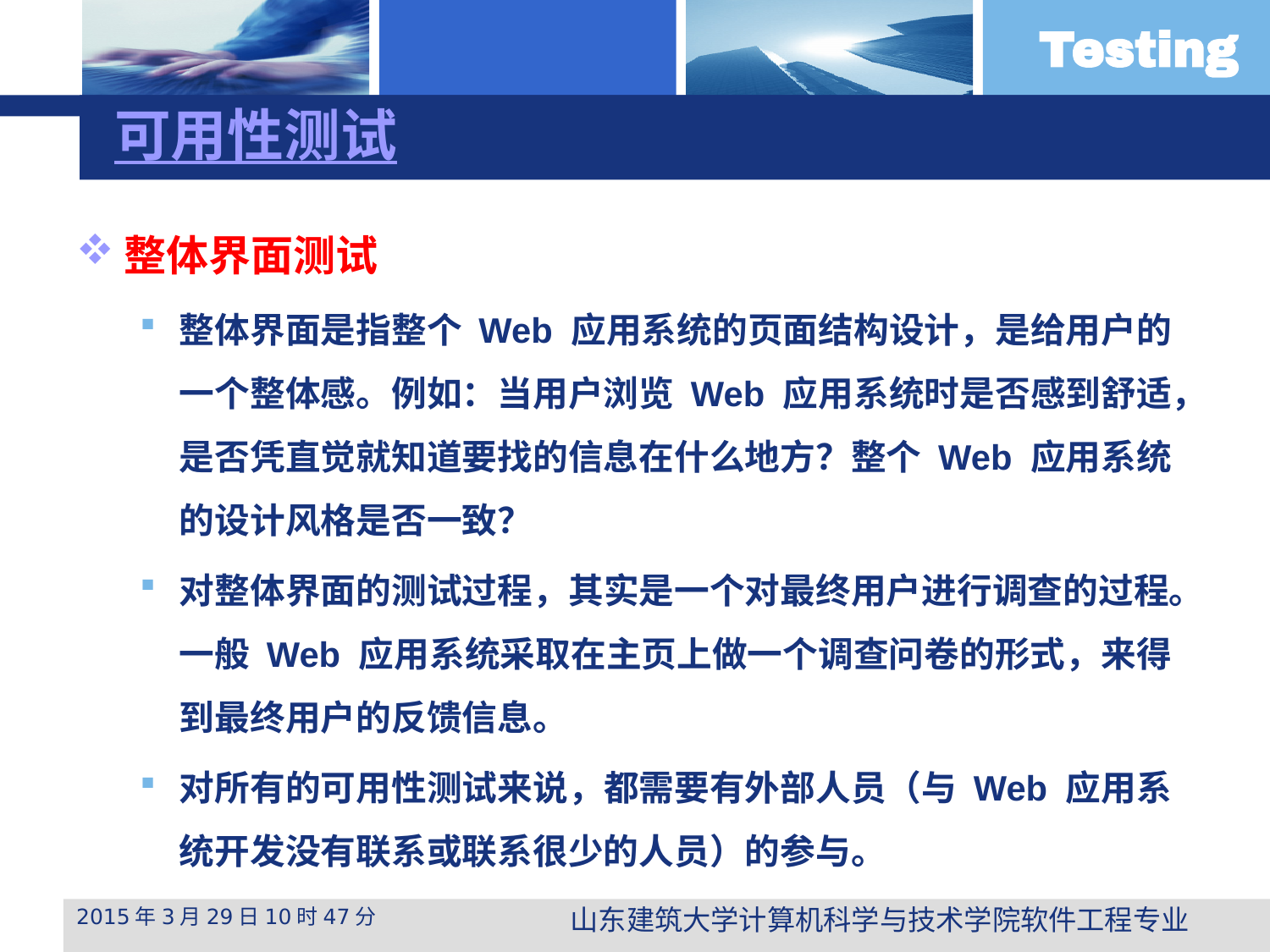

# 可用性测试
整体界面测试
整体界面是指整个 Web 应用系统的页面结构设计，是给用户的一个整体感。例如：当用户浏览 Web 应用系统时是否感到舒适，是否凭直觉就知道要找的信息在什么地方？整个 Web 应用系统的设计风格是否一致？
对整体界面的测试过程，其实是一个对最终用户进行调查的过程。一般 Web 应用系统采取在主页上做一个调查问卷的形式，来得到最终用户的反馈信息。
对所有的可用性测试来说，都需要有外部人员（与 Web 应用系统开发没有联系或联系很少的人员）的参与。
山东建筑大学计算机科学与技术学院软件工程专业
2015年3月29日10时47分